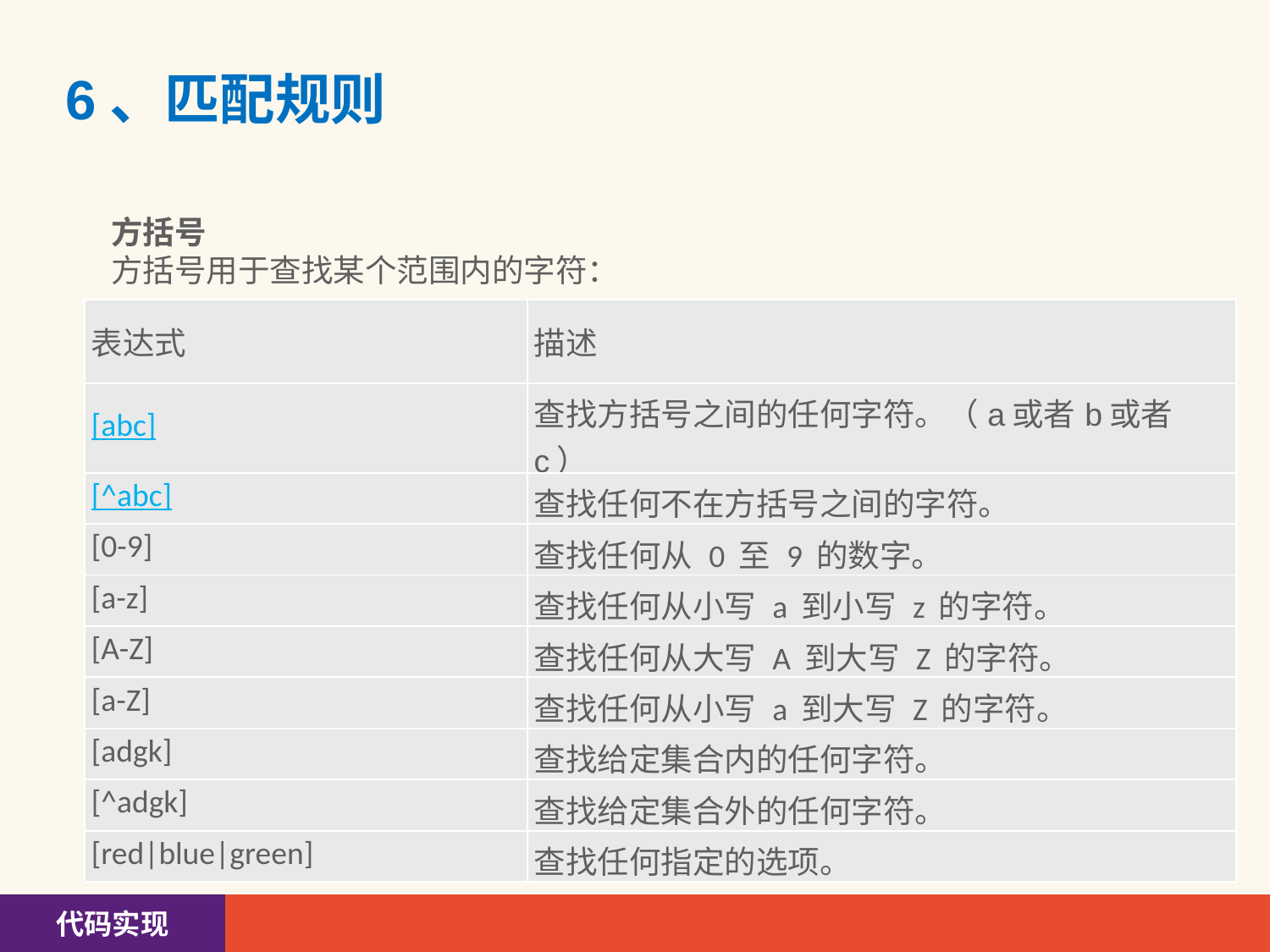

# 6、匹配规则
方括号
方括号用于查找某个范围内的字符：
| 表达式 | 描述 |
| --- | --- |
| [abc] | 查找方括号之间的任何字符。（a或者b或者c） |
| [^abc] | 查找任何不在方括号之间的字符。 |
| [0-9] | 查找任何从 0 至 9 的数字。 |
| [a-z] | 查找任何从小写 a 到小写 z 的字符。 |
| [A-Z] | 查找任何从大写 A 到大写 Z 的字符。 |
| [a-Z] | 查找任何从小写 a 到大写 Z 的字符。 |
| [adgk] | 查找给定集合内的任何字符。 |
| [^adgk] | 查找给定集合外的任何字符。 |
| [red|blue|green] | 查找任何指定的选项。 |